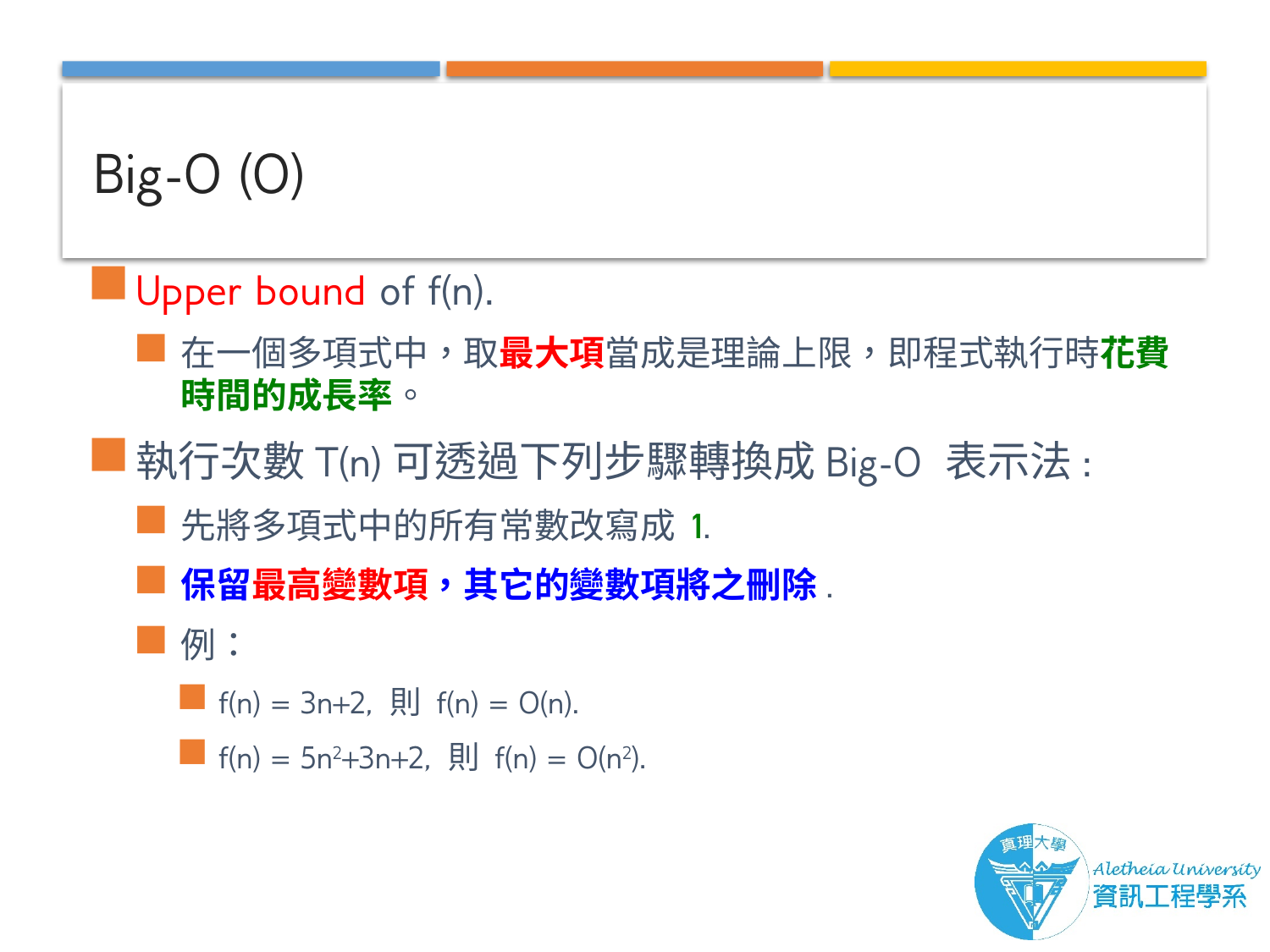

# Big-O (O)
Upper bound of f(n).
在一個多項式中，取最大項當成是理論上限，即程式執行時花費時間的成長率。
執行次數T(n)可透過下列步驟轉換成Big-O 表示法:
先將多項式中的所有常數改寫成 1.
保留最高變數項，其它的變數項將之刪除.
例：
f(n) = 3n+2, 則 f(n) = O(n).
f(n) = 5n2+3n+2, 則 f(n) = O(n2).